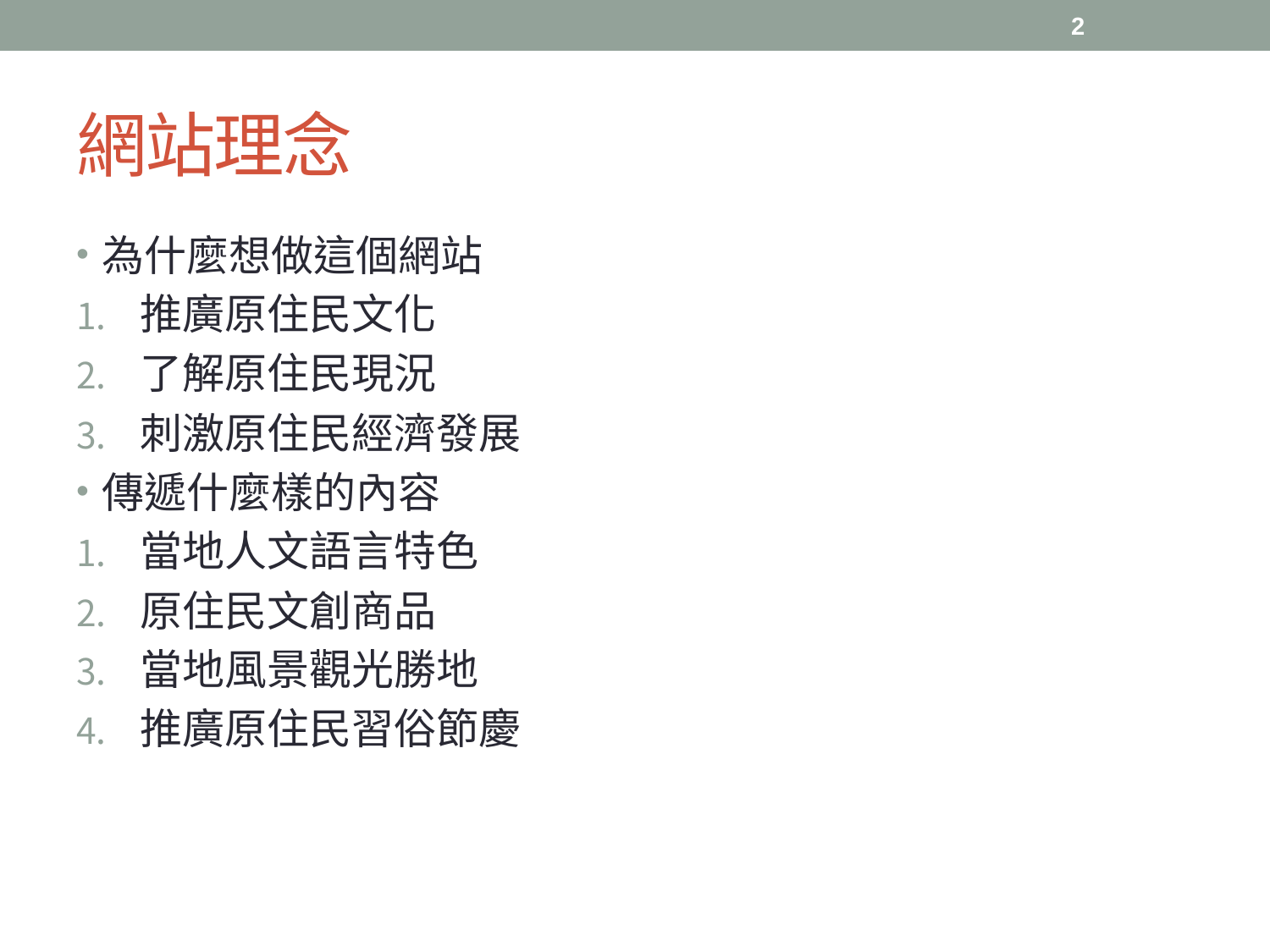

2
# 網站理念
為什麼想做這個網站
推廣原住民文化
了解原住民現況
刺激原住民經濟發展
傳遞什麼樣的內容
當地人文語言特色
原住民文創商品
當地風景觀光勝地
推廣原住民習俗節慶